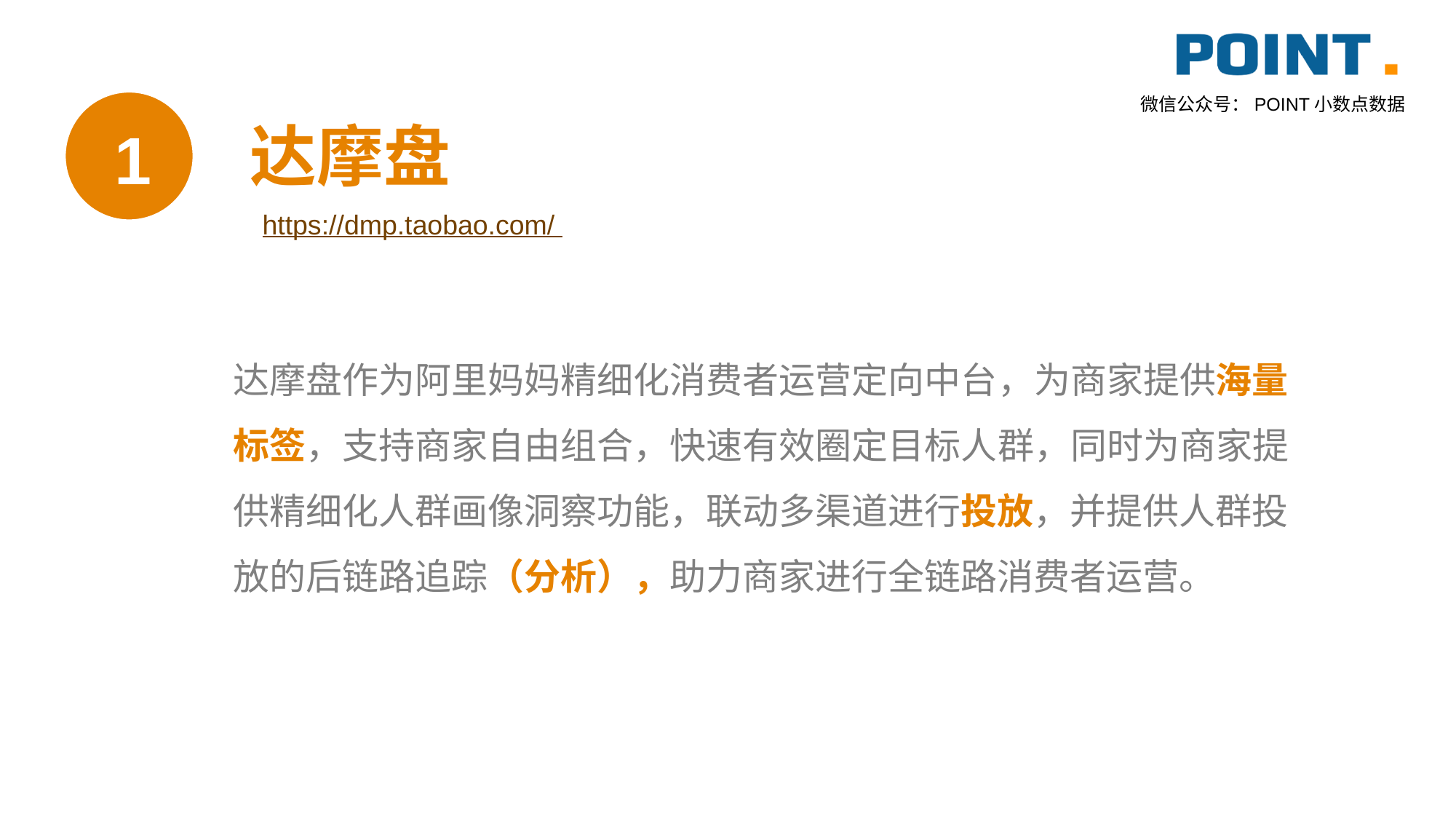

1
达摩盘
https://dmp.taobao.com/
达摩盘作为阿里妈妈精细化消费者运营定向中台，为商家提供海量标签，支持商家自由组合，快速有效圈定目标人群，同时为商家提供精细化人群画像洞察功能，联动多渠道进行投放，并提供人群投放的后链路追踪（分析），助力商家进行全链路消费者运营。